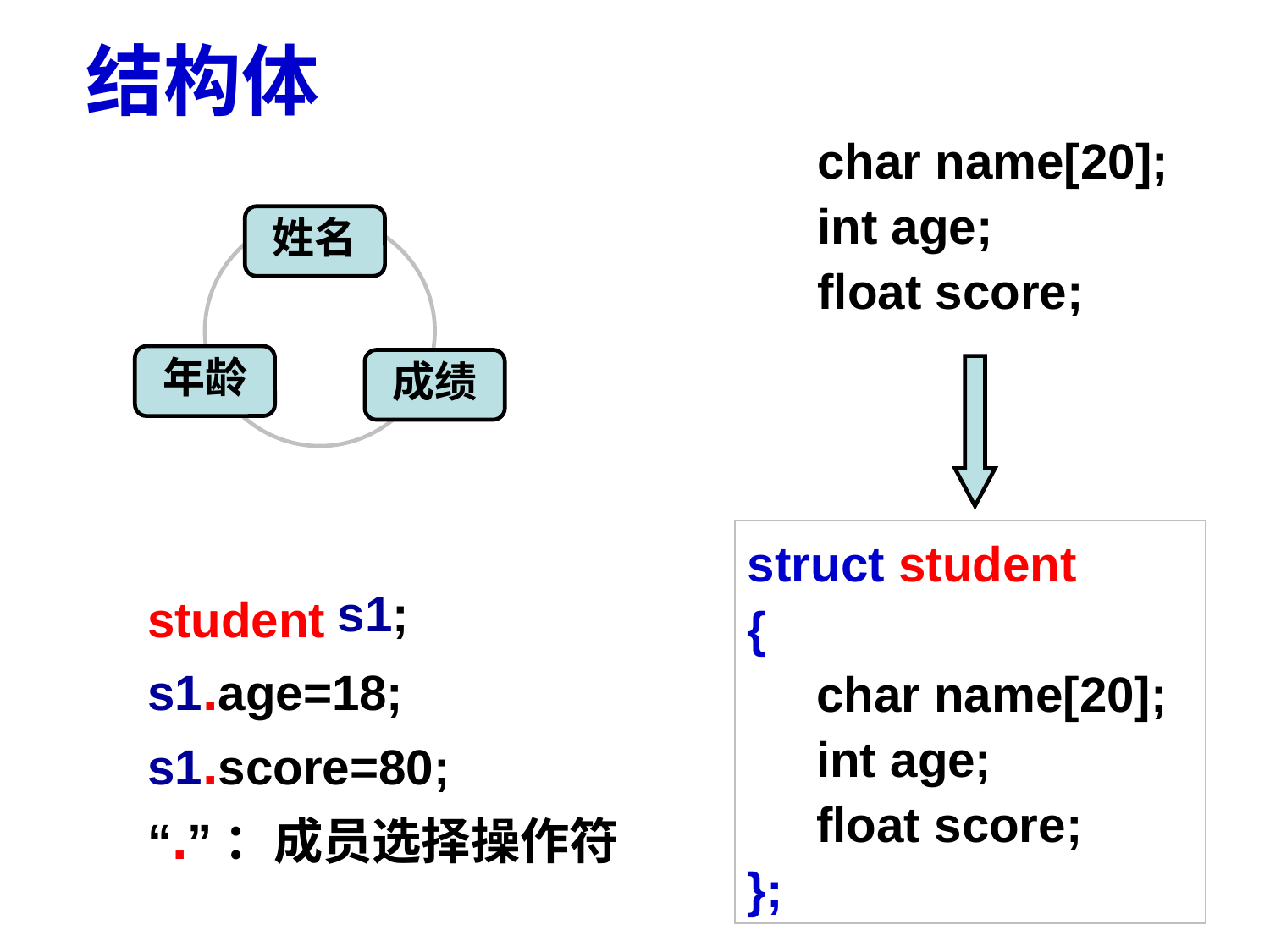

结构体
char name[20];
int age;
float score;
姓名

年龄
成绩

struct student
{
     char name[20];
     int age;
     float score;
};
student
s1.age=18;
s1.score=80;
“.”：成员选择操作符
s1;